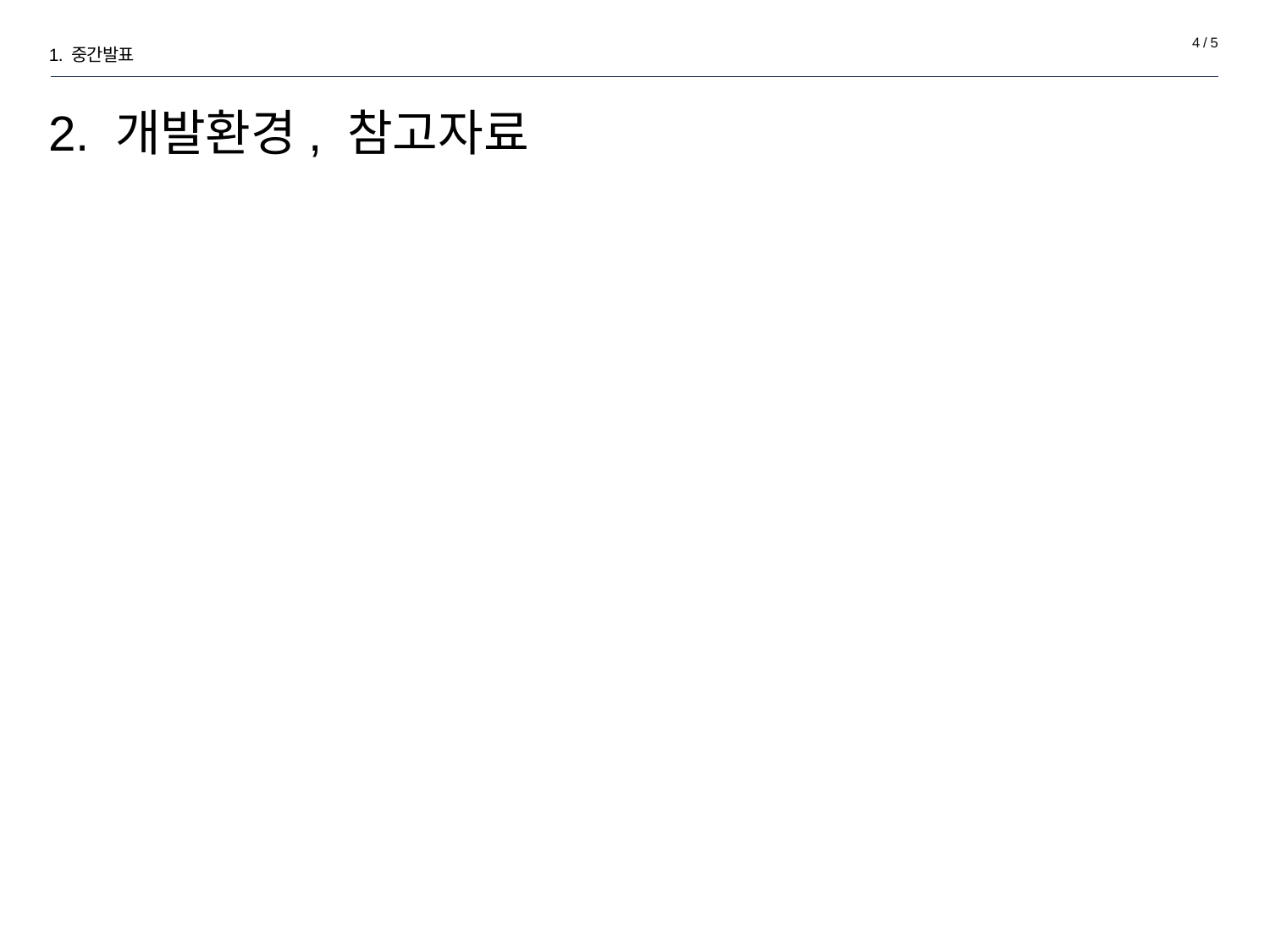

4 / 5
1. 중간발표
# 2. 개발환경, 참고자료